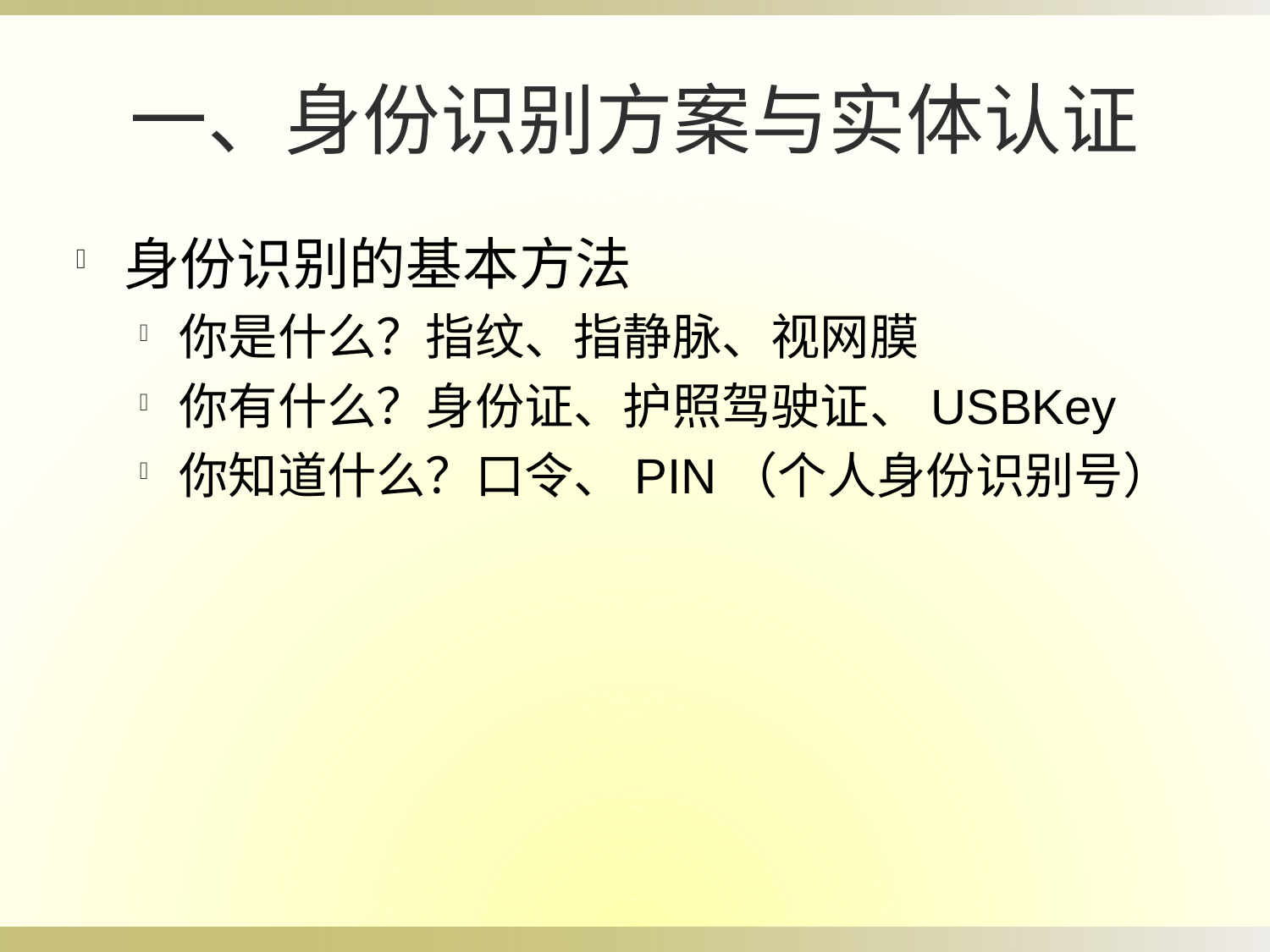

一、身份识别方案与实体认证
身份识别的基本方法
你是什么？指纹、指静脉、视网膜
你有什么？身份证、护照驾驶证、USBKey
你知道什么？口令、PIN（个人身份识别号）